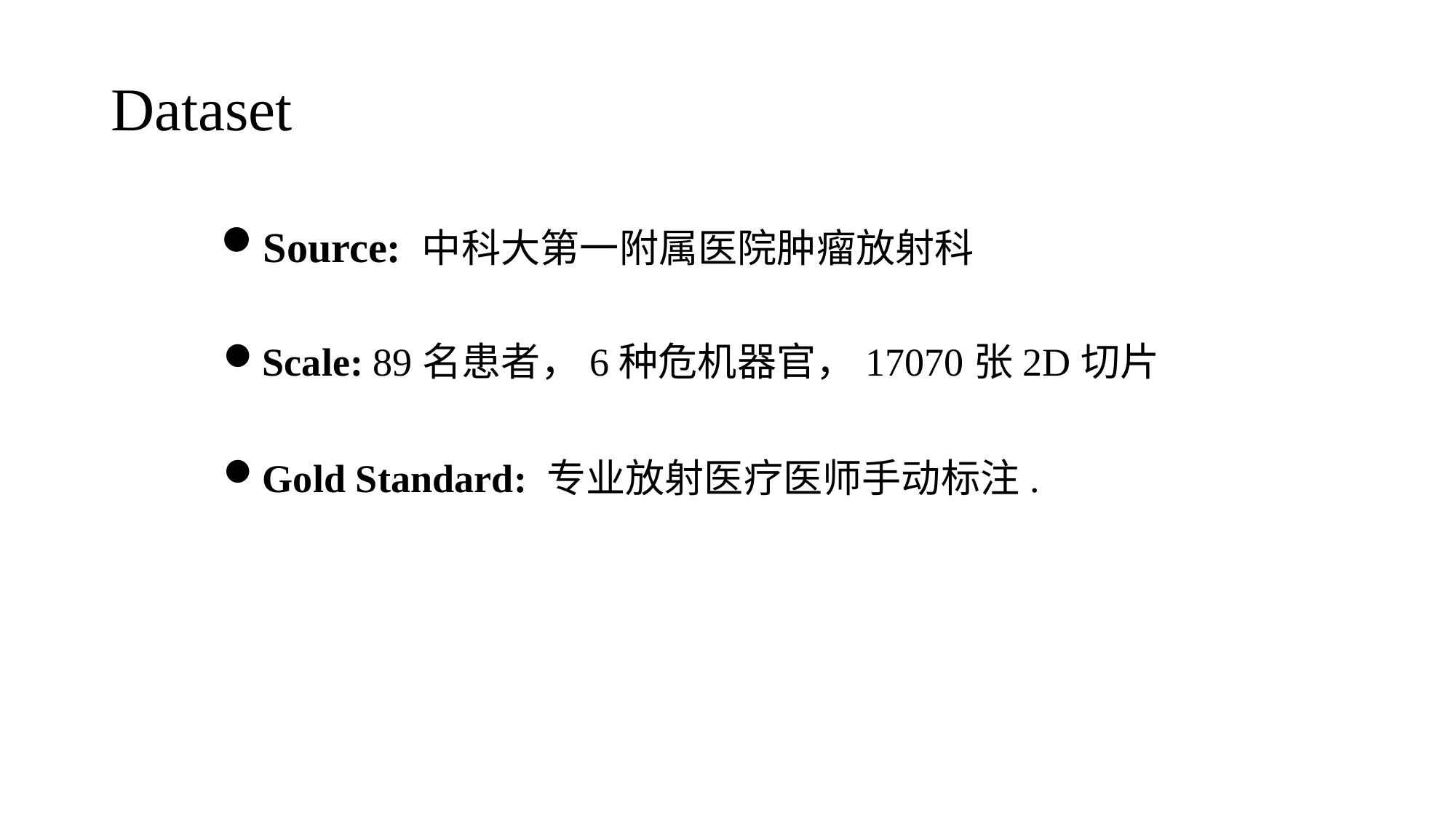

# Dataset

Source: 中科大第一附属医院肿瘤放射科
Scale: 89名患者，6种危机器官，17070张2D切片
Gold Standard: 专业放射医疗医师手动标注.